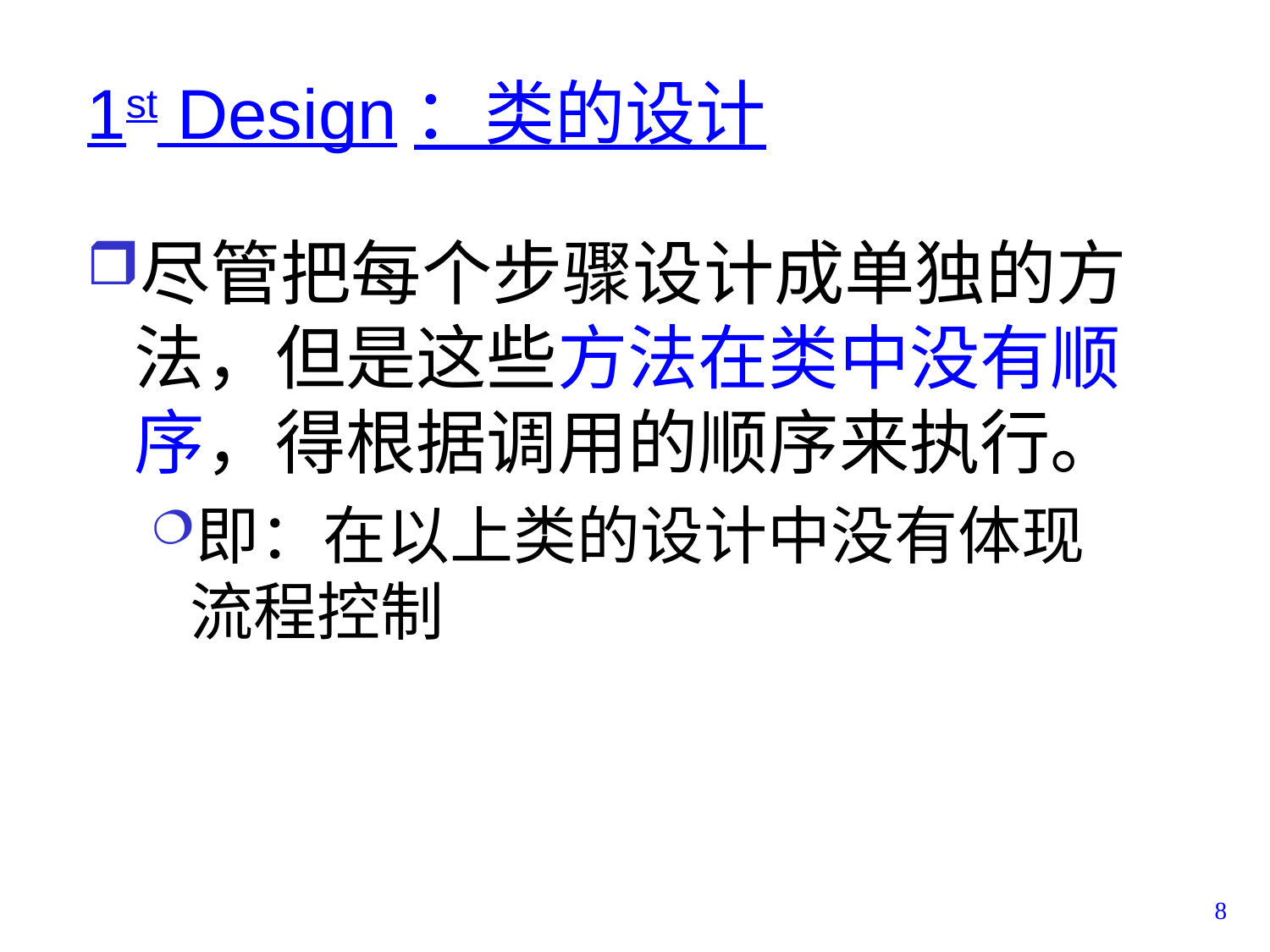

# 1st Design：类的设计
尽管把每个步骤设计成单独的方法，但是这些方法在类中没有顺序，得根据调用的顺序来执行。
即：在以上类的设计中没有体现流程控制
8